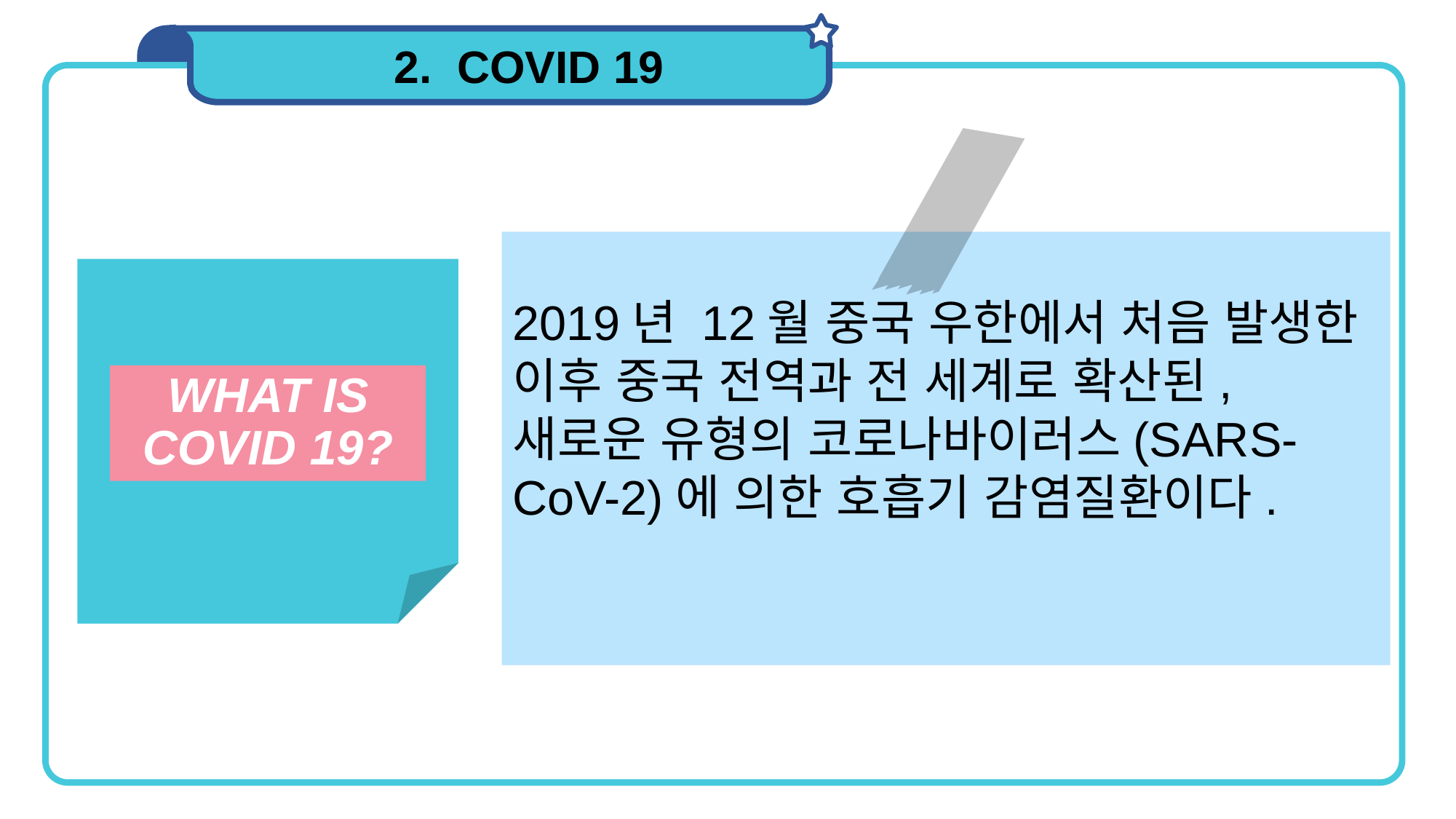

2.  COVID 19

2019년 12월 중국 우한에서 처음 발생한 이후 중국 전역과 전 세계로 확산된, 새로운 유형의 코로나바이러스(SARS-CoV-2)에 의한 호흡기 감염질환이다.

WHAT IS COVID 19?